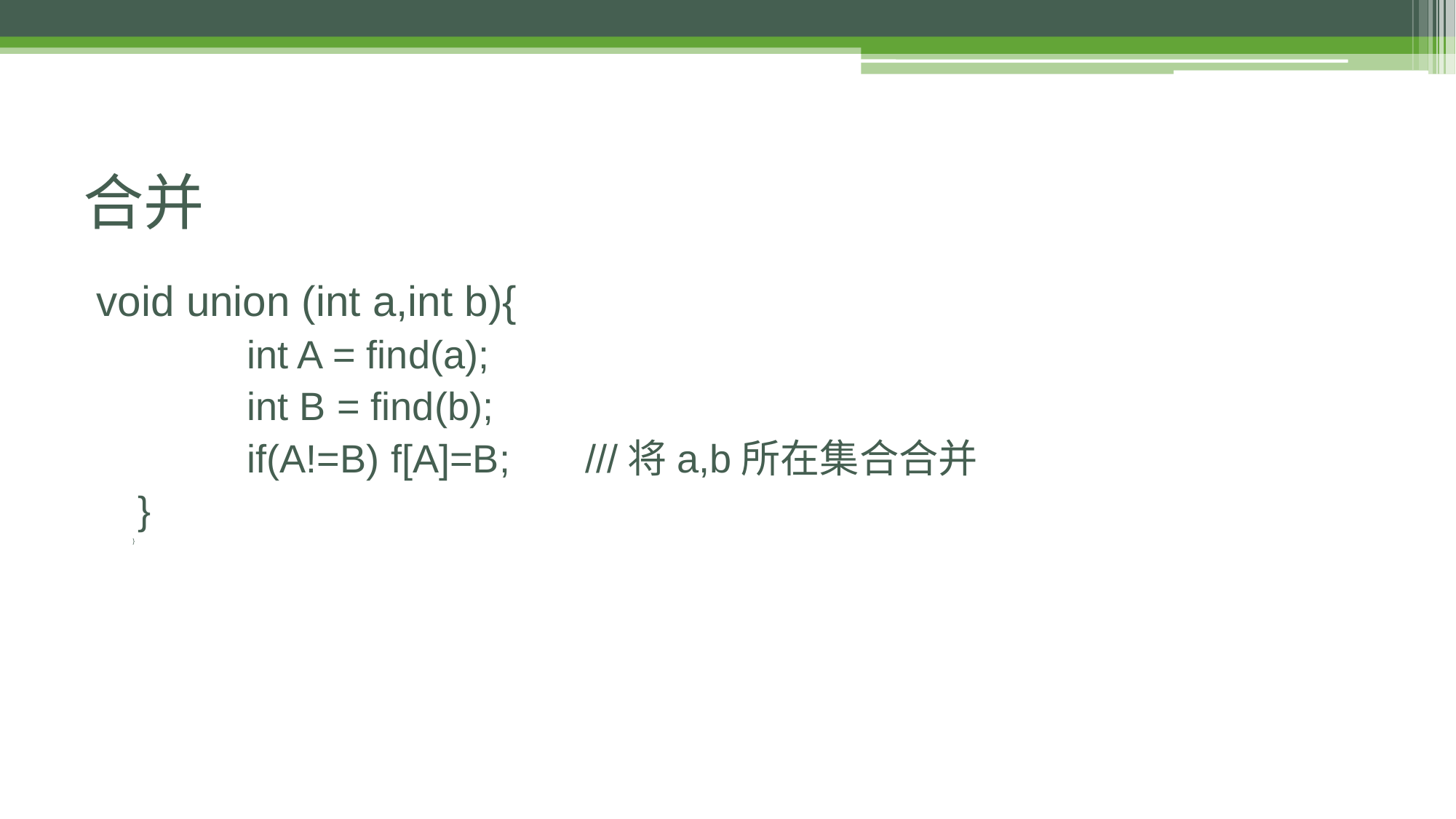

# 合并
void union (int a,int b){
	int A = find(a);
	int B = find(b);
	if(A!=B) f[A]=B;	 ///将a,b所在集合合并
}
}